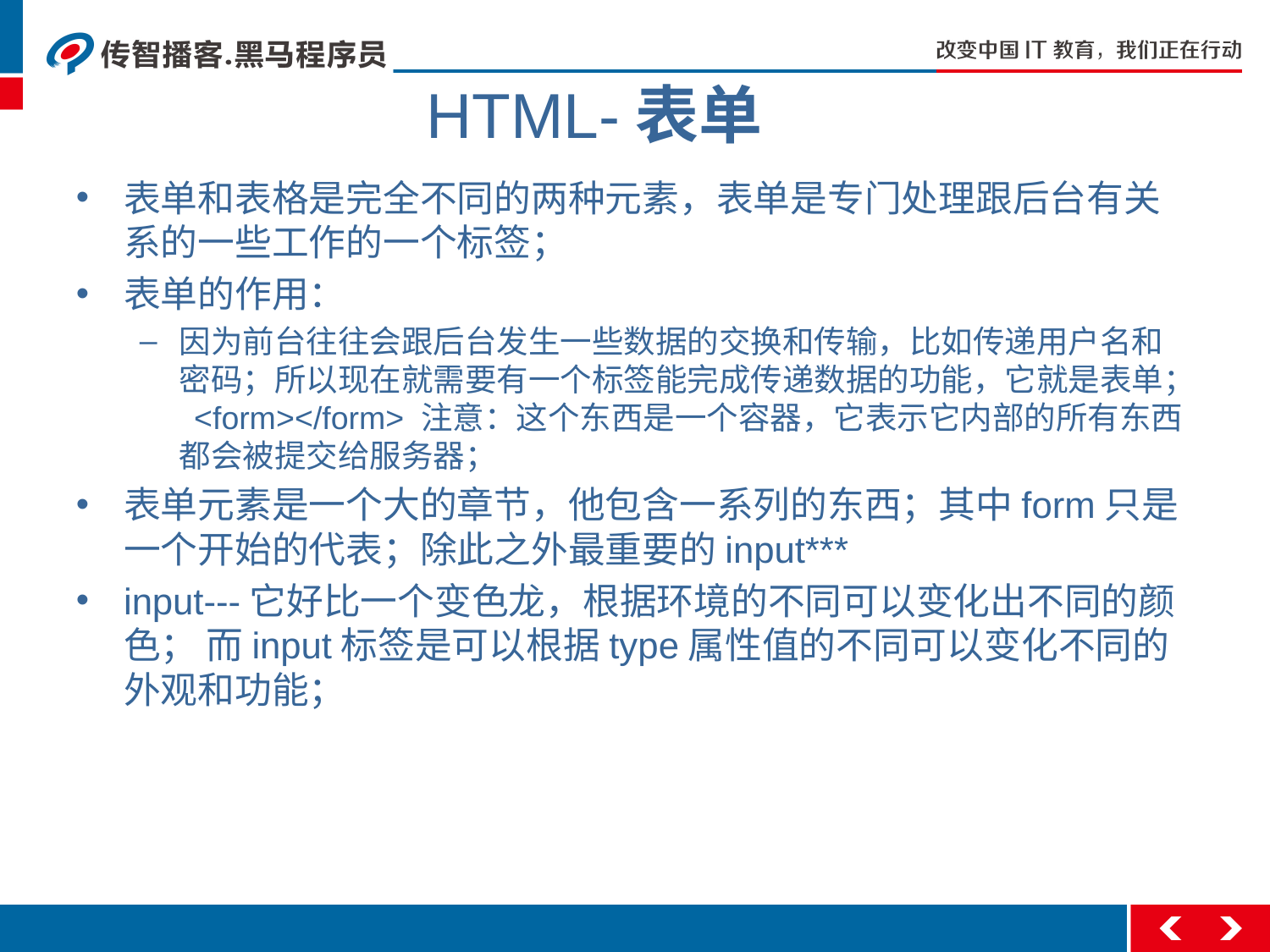

HTML-表单
表单和表格是完全不同的两种元素，表单是专门处理跟后台有关系的一些工作的一个标签；
表单的作用：
因为前台往往会跟后台发生一些数据的交换和传输，比如传递用户名和密码；所以现在就需要有一个标签能完成传递数据的功能，它就是表单； <form></form> 注意：这个东西是一个容器，它表示它内部的所有东西都会被提交给服务器；
表单元素是一个大的章节，他包含一系列的东西；其中form只是一个开始的代表；除此之外最重要的input***
input---它好比一个变色龙，根据环境的不同可以变化出不同的颜色； 而input标签是可以根据type属性值的不同可以变化不同的外观和功能；